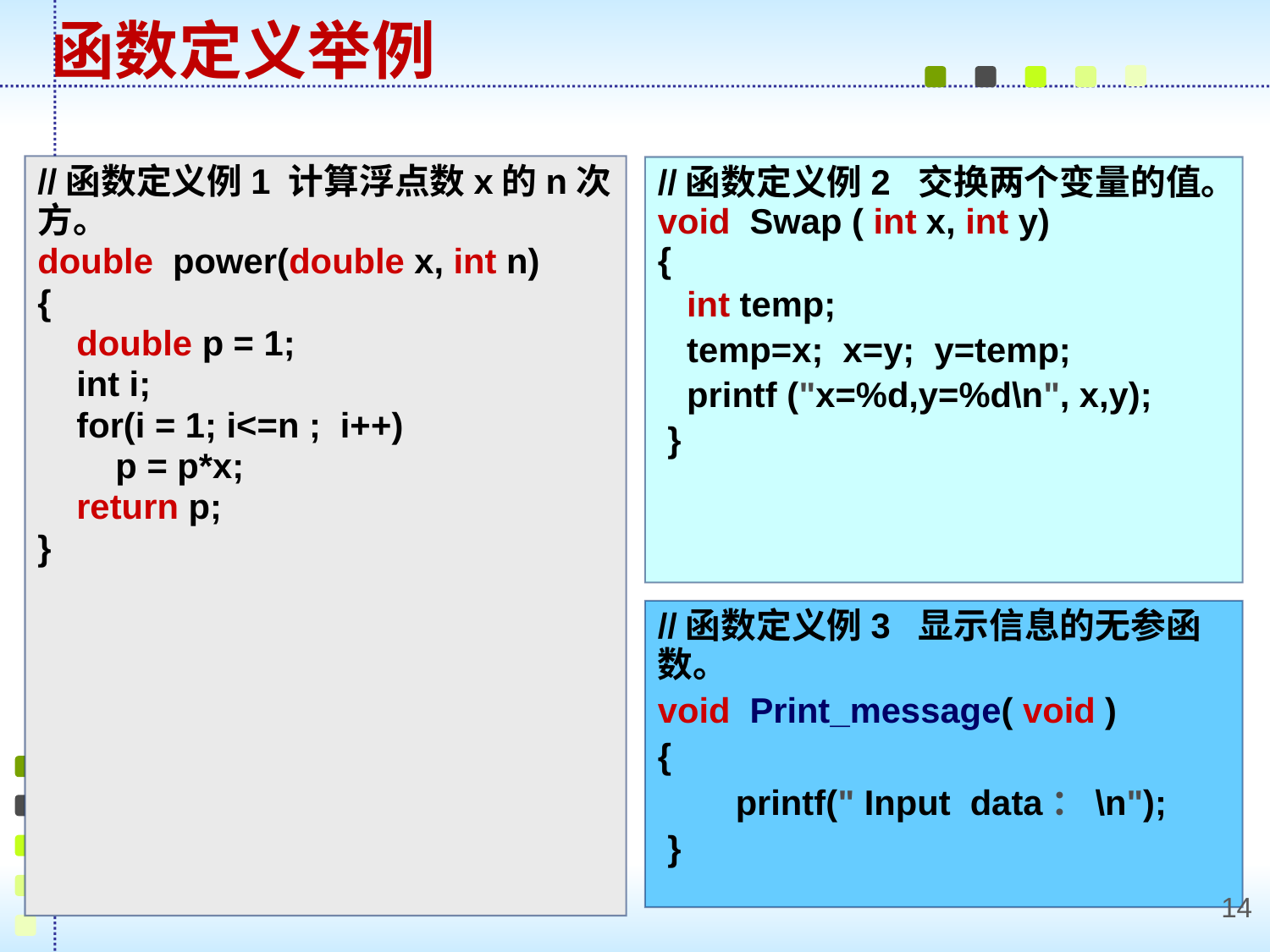

函数定义举例
//函数定义例1 计算浮点数x的n次方。
double  power(double x, int n)
{
    double p = 1;
    int i;
    for(i = 1; i<=n ;  i++)
        p = p*x;
    return p;
}

//函数定义例2  交换两个变量的值。
void  Swap ( int x, int y)
{
   int temp;
   temp=x;  x=y;  y=temp;
   printf ("x=%d,y=%d\n", x,y);
 }
//函数定义例3  显示信息的无参函数。
void  Print_message( void )
{
        printf(" Input  data：\n");
 }

14